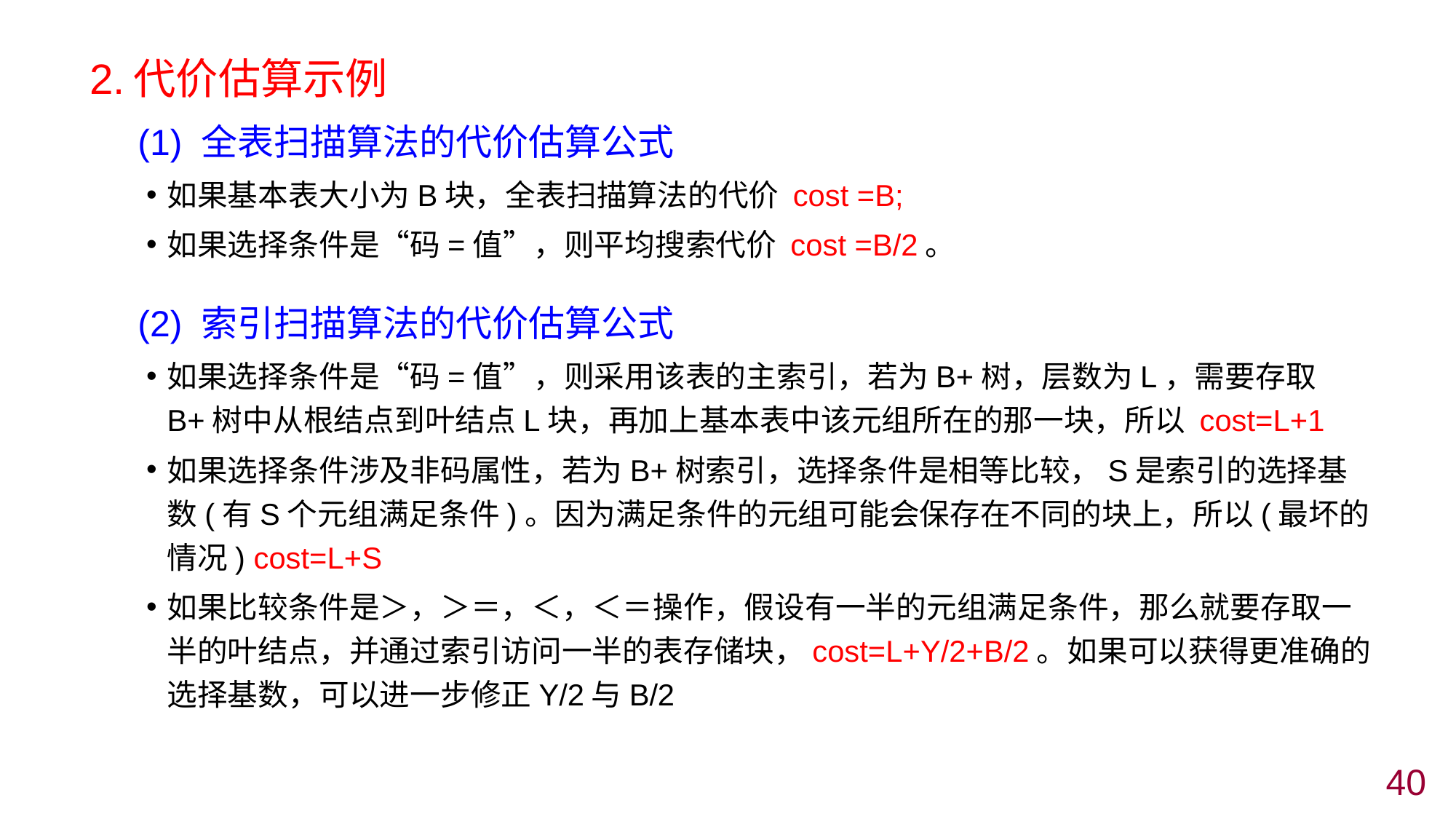

代价估算示例
(1) 全表扫描算法的代价估算公式
如果基本表大小为B块，全表扫描算法的代价 cost =B;
如果选择条件是“码=值”，则平均搜索代价 cost =B/2。

(2) 索引扫描算法的代价估算公式
如果选择条件是“码=值”，则采用该表的主索引，若为B+树，层数为L，需要存取B+树中从根结点到叶结点L块，再加上基本表中该元组所在的那一块，所以 cost=L+1
如果选择条件涉及非码属性，若为B+树索引，选择条件是相等比较，S是索引的选择基数(有S个元组满足条件)。因为满足条件的元组可能会保存在不同的块上，所以(最坏的情况) cost=L+S
如果比较条件是＞，＞＝，＜，＜＝操作，假设有一半的元组满足条件，那么就要存取一半的叶结点，并通过索引访问一半的表存储块，cost=L+Y/2+B/2。如果可以获得更准确的选择基数，可以进一步修正Y/2与B/2
40